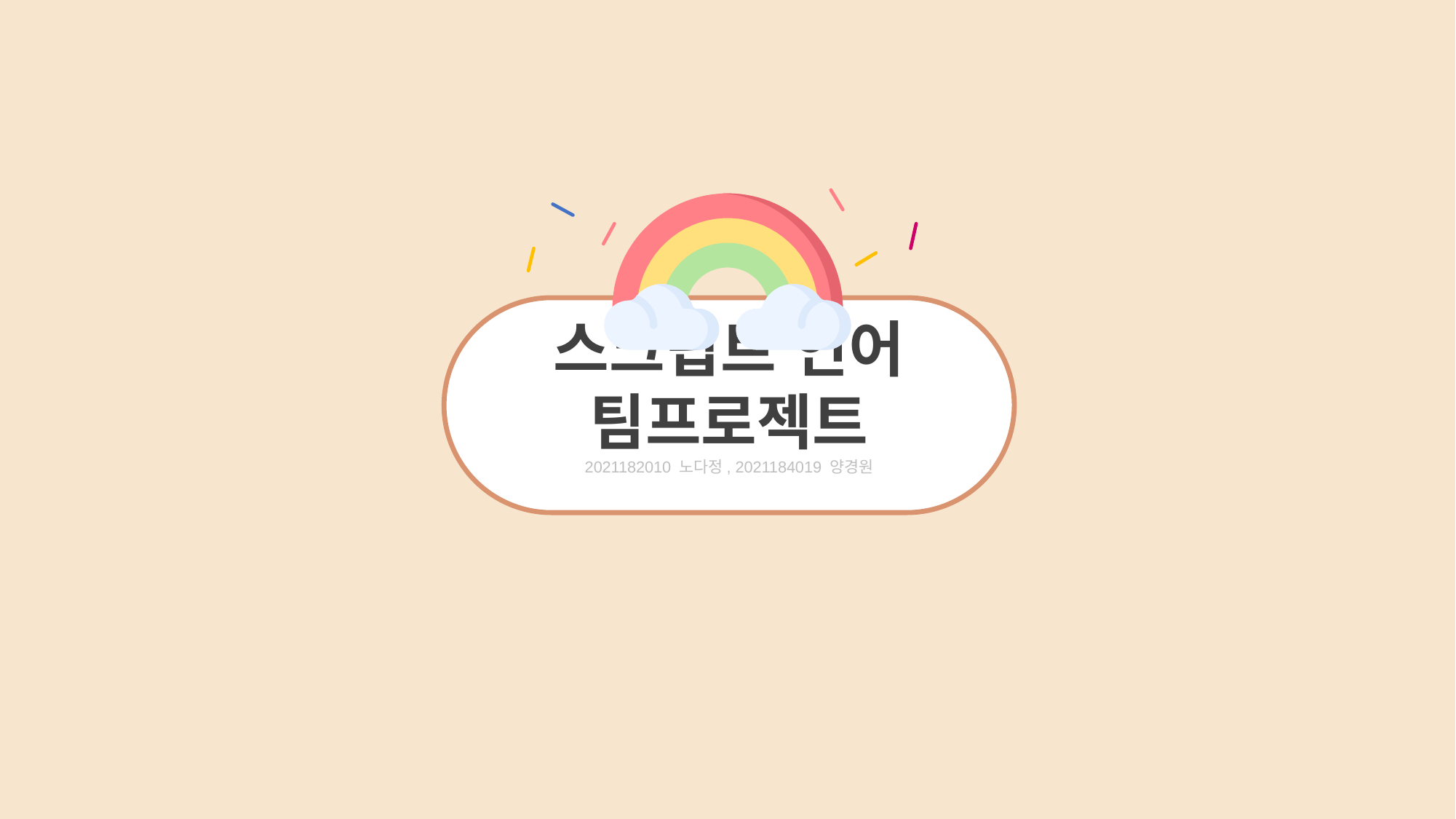

스크립트 언어 팀프로젝트
2021182010 노다정, 2021184019 양경원